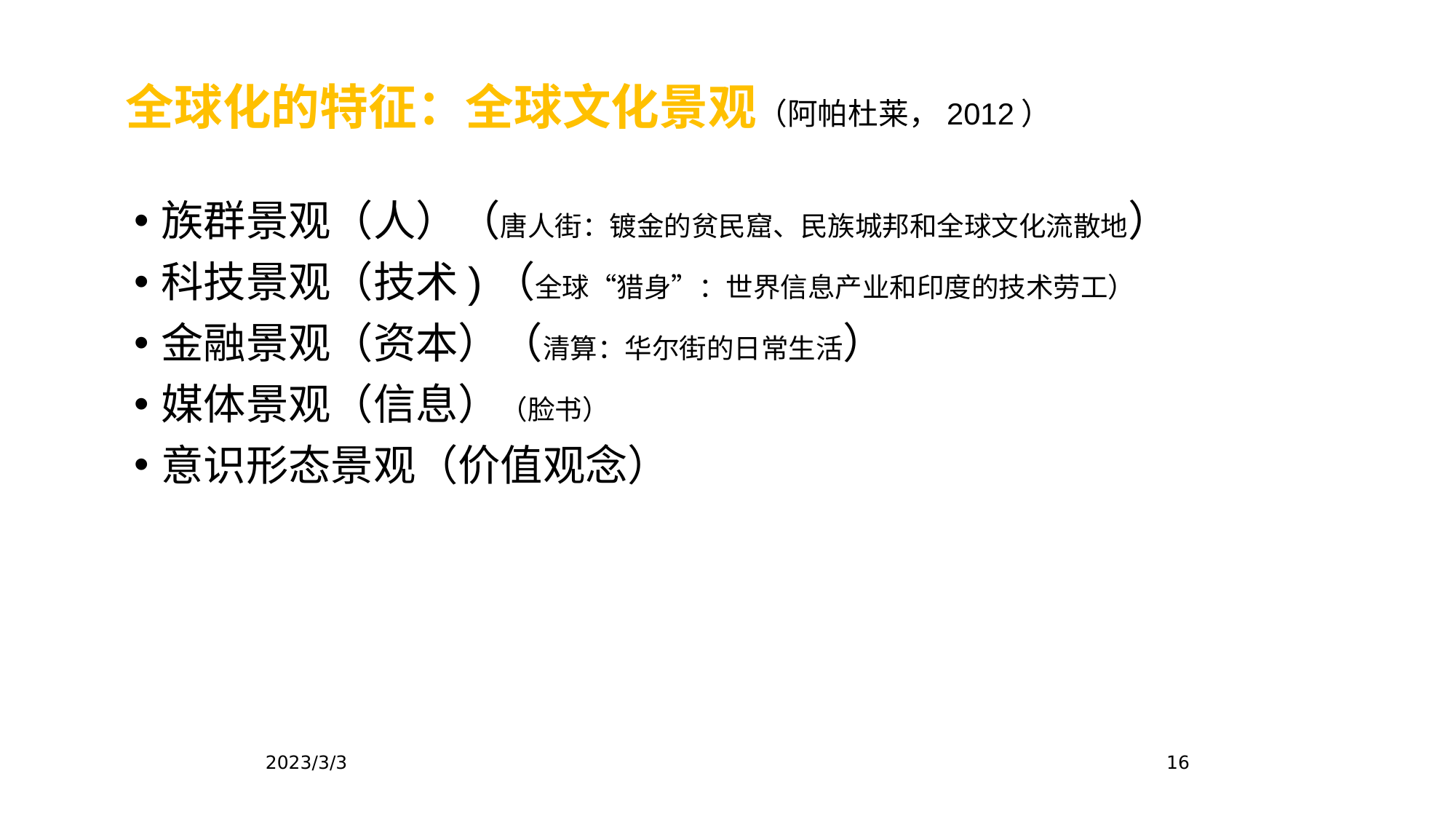

全球化的特征：全球文化景观（阿帕杜莱，2012）
族群景观（人）（唐人街：镀金的贫民窟、民族城邦和全球文化流散地）
科技景观（技术)（全球“猎身”：世界信息产业和印度的技术劳工）
金融景观（资本）（清算：华尔街的日常生活）
媒体景观（信息）（脸书）
意识形态景观（价值观念）
2023/3/3
16